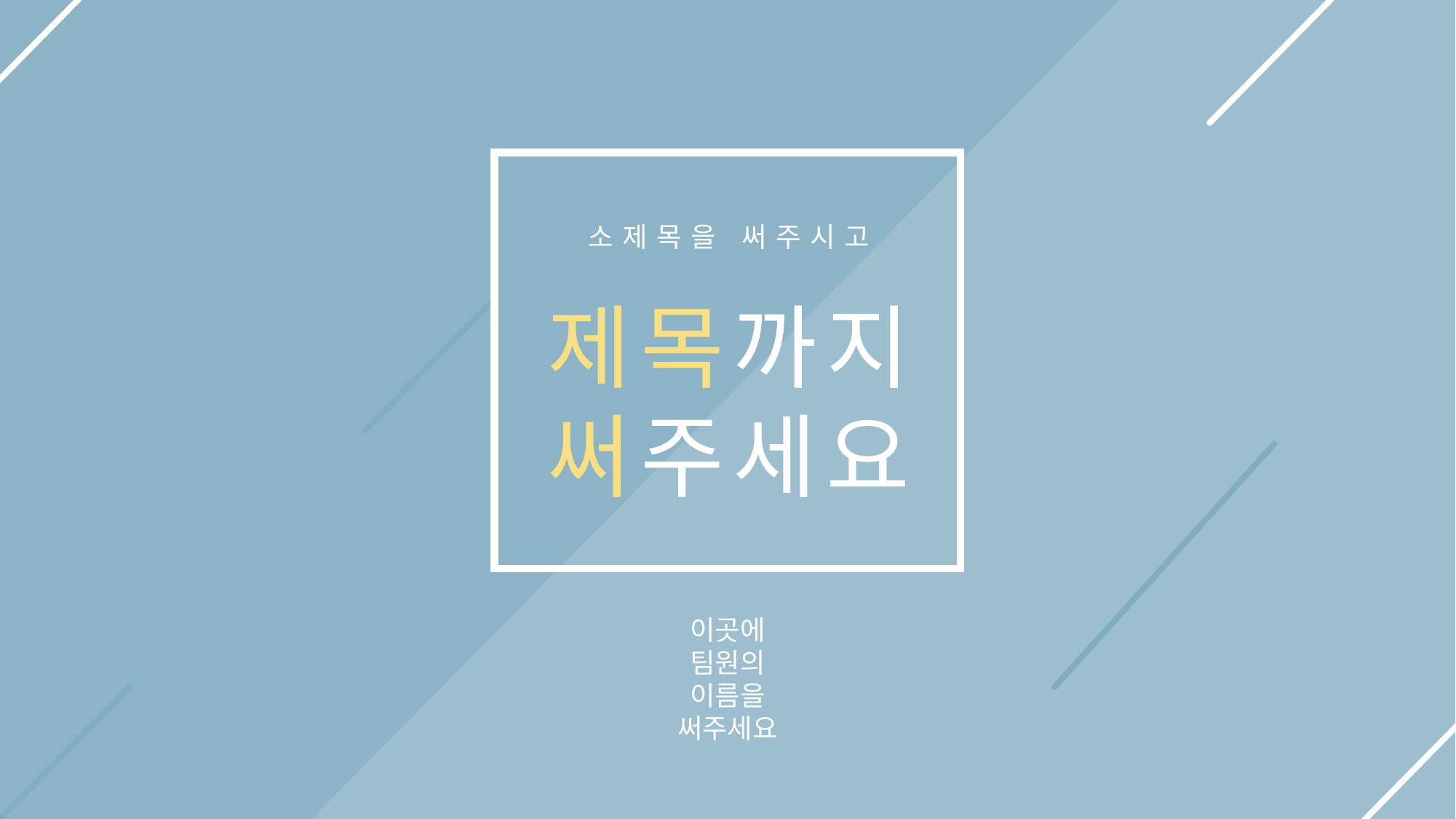

소제목을 써주시고
제목까지
써주세요
이곳에
팀원의
이름을
써주세요